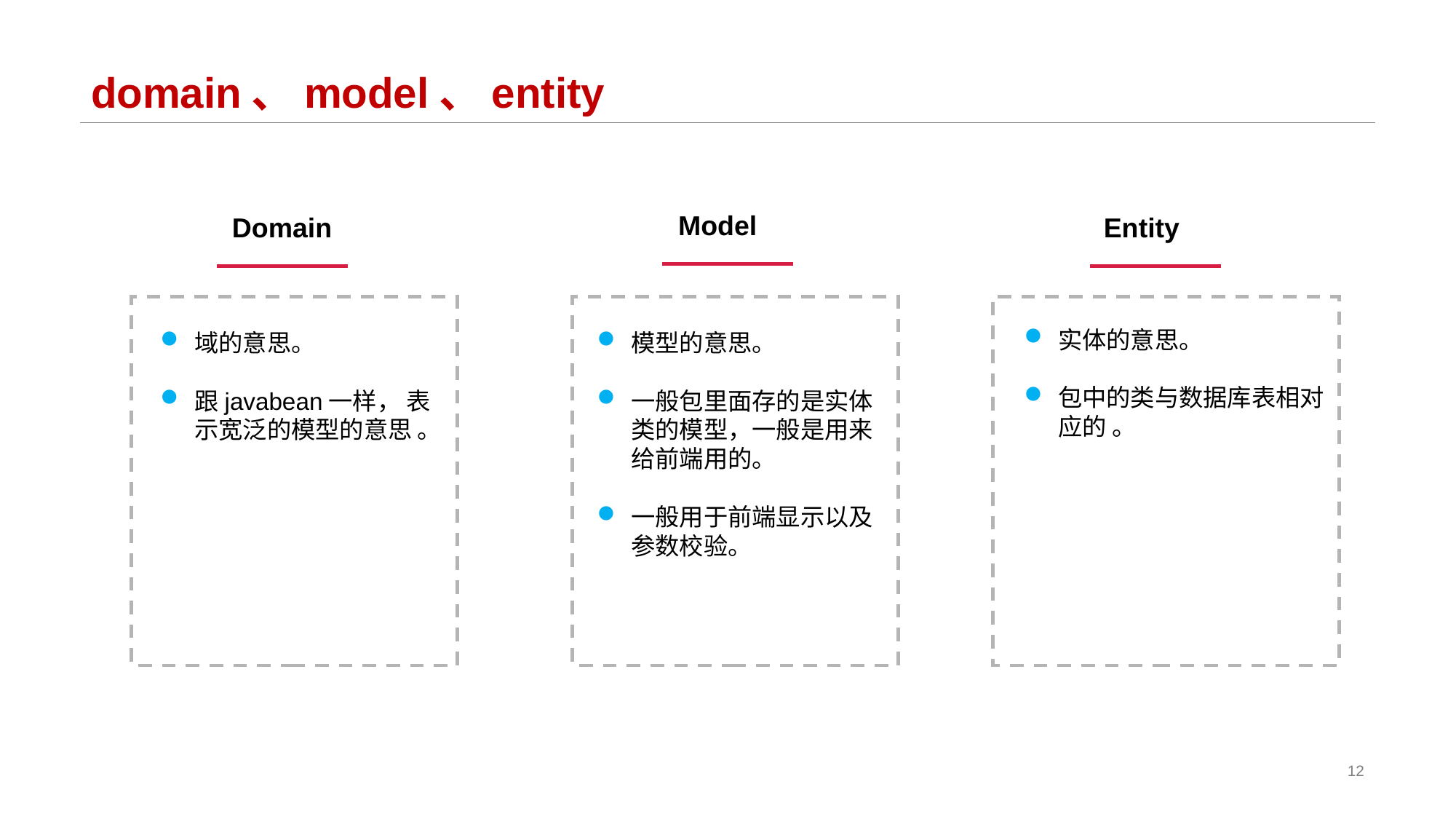

# domain、model、entity
Model
Domain
Entity

实体的意思。

包中的类与数据库表相对应的 。

域的意思。

跟javabean一样， 表示宽泛的模型的意思 。

模型的意思。

一般包里面存的是实体类的模型，一般是用来给前端用的。

一般用于前端显示以及参数校验。

12